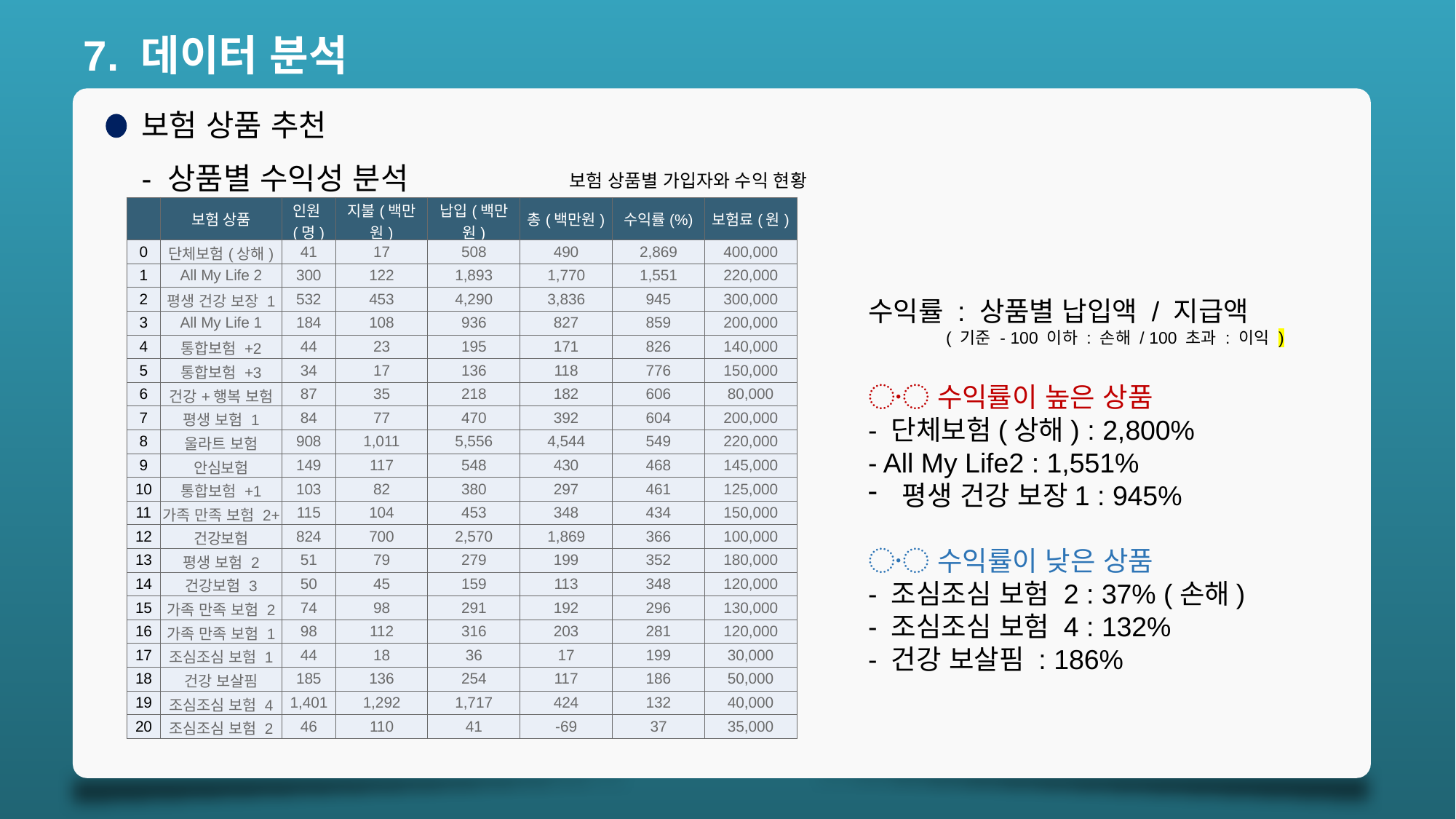

7. 데이터 분석
보험 상품 추천

- 상품별 수익성 분석
보험 상품별 가입자와 수익 현황
|  | 보험 상품 | 인원(명) | 지불(백만원) | 납입(백만원) | 총(백만원) | 수익률(%) | 보험료(원) |
| --- | --- | --- | --- | --- | --- | --- | --- |
| 0 | 단체보험(상해) | 41 | 17 | 508 | 490 | 2,869 | 400,000 |
| 1 | All My Life 2 | 300 | 122 | 1,893 | 1,770 | 1,551 | 220,000 |
| 2 | 평생 건강 보장 1 | 532 | 453 | 4,290 | 3,836 | 945 | 300,000 |
| 3 | All My Life 1 | 184 | 108 | 936 | 827 | 859 | 200,000 |
| 4 | 통합보험 +2 | 44 | 23 | 195 | 171 | 826 | 140,000 |
| 5 | 통합보험 +3 | 34 | 17 | 136 | 118 | 776 | 150,000 |
| 6 | 건강+행복 보험 | 87 | 35 | 218 | 182 | 606 | 80,000 |
| 7 | 평생 보험 1 | 84 | 77 | 470 | 392 | 604 | 200,000 |
| 8 | 울라트 보험 | 908 | 1,011 | 5,556 | 4,544 | 549 | 220,000 |
| 9 | 안심보험 | 149 | 117 | 548 | 430 | 468 | 145,000 |
| 10 | 통합보험 +1 | 103 | 82 | 380 | 297 | 461 | 125,000 |
| 11 | 가족 만족 보험 2+ | 115 | 104 | 453 | 348 | 434 | 150,000 |
| 12 | 건강보험 | 824 | 700 | 2,570 | 1,869 | 366 | 100,000 |
| 13 | 평생 보험 2 | 51 | 79 | 279 | 199 | 352 | 180,000 |
| 14 | 건강보험 3 | 50 | 45 | 159 | 113 | 348 | 120,000 |
| 15 | 가족 만족 보험 2 | 74 | 98 | 291 | 192 | 296 | 130,000 |
| 16 | 가족 만족 보험 1 | 98 | 112 | 316 | 203 | 281 | 120,000 |
| 17 | 조심조심 보험 1 | 44 | 18 | 36 | 17 | 199 | 30,000 |
| 18 | 건강 보살핌 | 185 | 136 | 254 | 117 | 186 | 50,000 |
| 19 | 조심조심 보험 4 | 1,401 | 1,292 | 1,717 | 424 | 132 | 40,000 |
| 20 | 조심조심 보험 2 | 46 | 110 | 41 | -69 | 37 | 35,000 |
수익률 : 상품별 납입액 / 지급액
( 기준 - 100 이하 : 손해 / 100 초과 : 이익 )

〮 수익률이 높은 상품
- 단체보험(상해) : 2,800%
- All My Life2 : 1,551%
평생 건강 보장1 : 945%

〮 수익률이 낮은 상품
- 조심조심 보험 2 : 37% (손해)
- 조심조심 보험 4 : 132%
- 건강 보살핌 : 186%